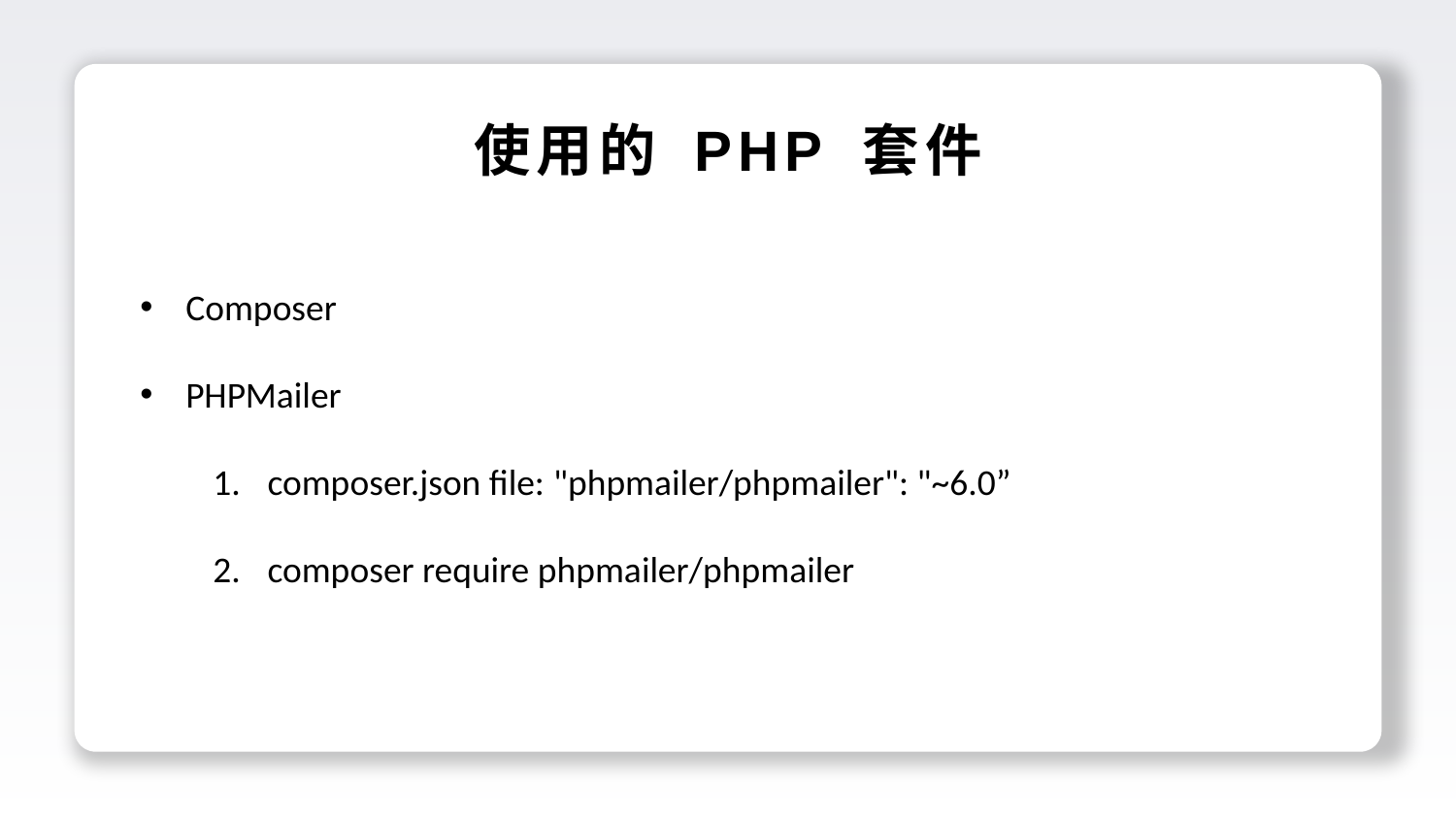

使用的 PHP 套件

Composer

PHPMailer

composer.json file: "phpmailer/phpmailer": "~6.0”

composer require phpmailer/phpmailer